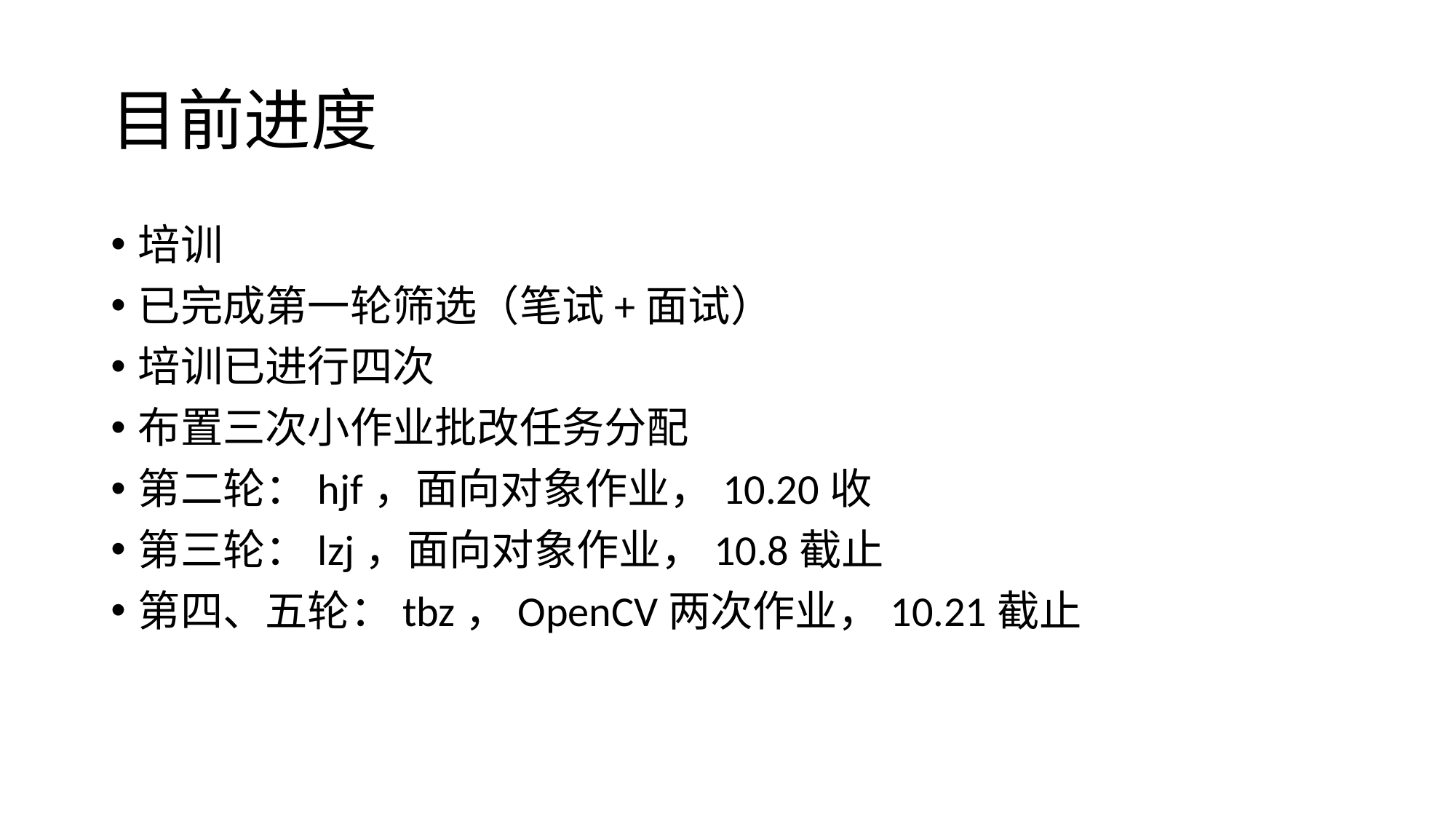

# 目前进度
培训
已完成第一轮筛选（笔试+面试）
培训已进行四次
布置三次小作业批改任务分配
第二轮：hjf，面向对象作业，10.20收
第三轮：lzj，面向对象作业，10.8截止
第四、五轮：tbz，OpenCV两次作业，10.21截止